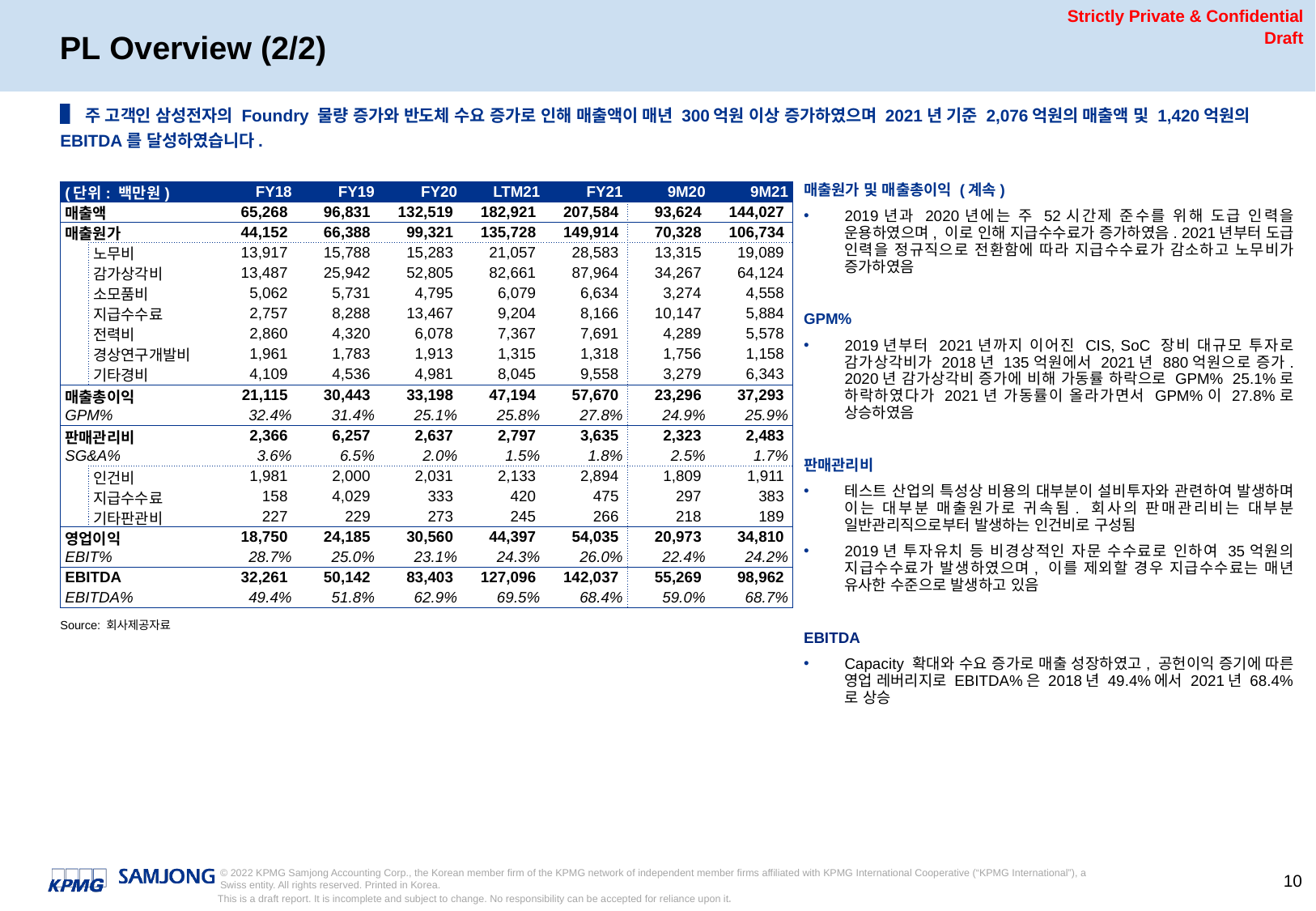

# PL Overview (2/2)
▌주 고객인 삼성전자의 Foundry 물량 증가와 반도체 수요 증가로 인해 매출액이 매년 300억원 이상 증가하였으며 2021년 기준 2,076억원의 매출액 및 1,420억원의 EBITDA를 달성하였습니다.
| (단위: 백만원) |  | FY18 | FY19 | FY20 | LTM21 | FY21 | 9M20 | 9M21 |
| --- | --- | --- | --- | --- | --- | --- | --- | --- |
| 매출액 |  | 65,268 | 96,831 | 132,519 | 182,921 | 207,584 | 93,624 | 144,027 |
| 매출원가 |  | 44,152 | 66,388 | 99,321 | 135,728 | 149,914 | 70,328 | 106,734 |
|  | 노무비 | 13,917 | 15,788 | 15,283 | 21,057 | 28,583 | 13,315 | 19,089 |
|  | 감가상각비 | 13,487 | 25,942 | 52,805 | 82,661 | 87,964 | 34,267 | 64,124 |
|  | 소모품비 | 5,062 | 5,731 | 4,795 | 6,079 | 6,634 | 3,274 | 4,558 |
|  | 지급수수료 | 2,757 | 8,288 | 13,467 | 9,204 | 8,166 | 10,147 | 5,884 |
|  | 전력비 | 2,860 | 4,320 | 6,078 | 7,367 | 7,691 | 4,289 | 5,578 |
|  | 경상연구개발비 | 1,961 | 1,783 | 1,913 | 1,315 | 1,318 | 1,756 | 1,158 |
|  | 기타경비 | 4,109 | 4,536 | 4,981 | 8,045 | 9,558 | 3,279 | 6,343 |
| 매출총이익 |  | 21,115 | 30,443 | 33,198 | 47,194 | 57,670 | 23,296 | 37,293 |
| GPM% |  | 32.4% | 31.4% | 25.1% | 25.8% | 27.8% | 24.9% | 25.9% |
| 판매관리비 |  | 2,366 | 6,257 | 2,637 | 2,797 | 3,635 | 2,323 | 2,483 |
| SG&A% |  | 3.6% | 6.5% | 2.0% | 1.5% | 1.8% | 2.5% | 1.7% |
|  | 인건비 | 1,981 | 2,000 | 2,031 | 2,133 | 2,894 | 1,809 | 1,911 |
|  | 지급수수료 | 158 | 4,029 | 333 | 420 | 475 | 297 | 383 |
|  | 기타판관비 | 227 | 229 | 273 | 245 | 266 | 218 | 189 |
| 영업이익 |  | 18,750 | 24,185 | 30,560 | 44,397 | 54,035 | 20,973 | 34,810 |
| EBIT% |  | 28.7% | 25.0% | 23.1% | 24.3% | 26.0% | 22.4% | 24.2% |
| EBITDA |  | 32,261 | 50,142 | 83,403 | 127,096 | 142,037 | 55,269 | 98,962 |
| EBITDA% |  | 49.4% | 51.8% | 62.9% | 69.5% | 68.4% | 59.0% | 68.7% |
매출원가 및 매출총이익 (계속)
2019년과 2020년에는 주 52시간제 준수를 위해 도급 인력을 운용하였으며, 이로 인해 지급수수료가 증가하였음. 2021년부터 도급 인력을 정규직으로 전환함에 따라 지급수수료가 감소하고 노무비가 증가하였음

GPM%
2019년부터 2021년까지 이어진 CIS, SoC 장비 대규모 투자로 감가상각비가 2018년 135억원에서 2021년 880억원으로 증가. 2020년 감가상각비 증가에 비해 가동률 하락으로 GPM%  25.1%로 하락하였다가 2021년 가동률이 올라가면서 GPM%이 27.8%로 상승하였음

판매관리비
테스트 산업의 특성상 비용의 대부분이 설비투자와 관련하여 발생하며 이는 대부분 매출원가로 귀속됨. 회사의 판매관리비는 대부분 일반관리직으로부터 발생하는 인건비로 구성됨
2019년 투자유치 등 비경상적인 자문 수수료로 인하여 35억원의 지급수수료가 발생하였으며, 이를 제외할 경우 지급수수료는 매년 유사한 수준으로 발생하고 있음

EBITDA
Capacity 확대와 수요 증가로 매출 성장하였고, 공헌이익 증기에 따른 영업 레버리지로 EBITDA%은 2018년 49.4%에서 2021년 68.4%로 상승

Source: 회사제공자료